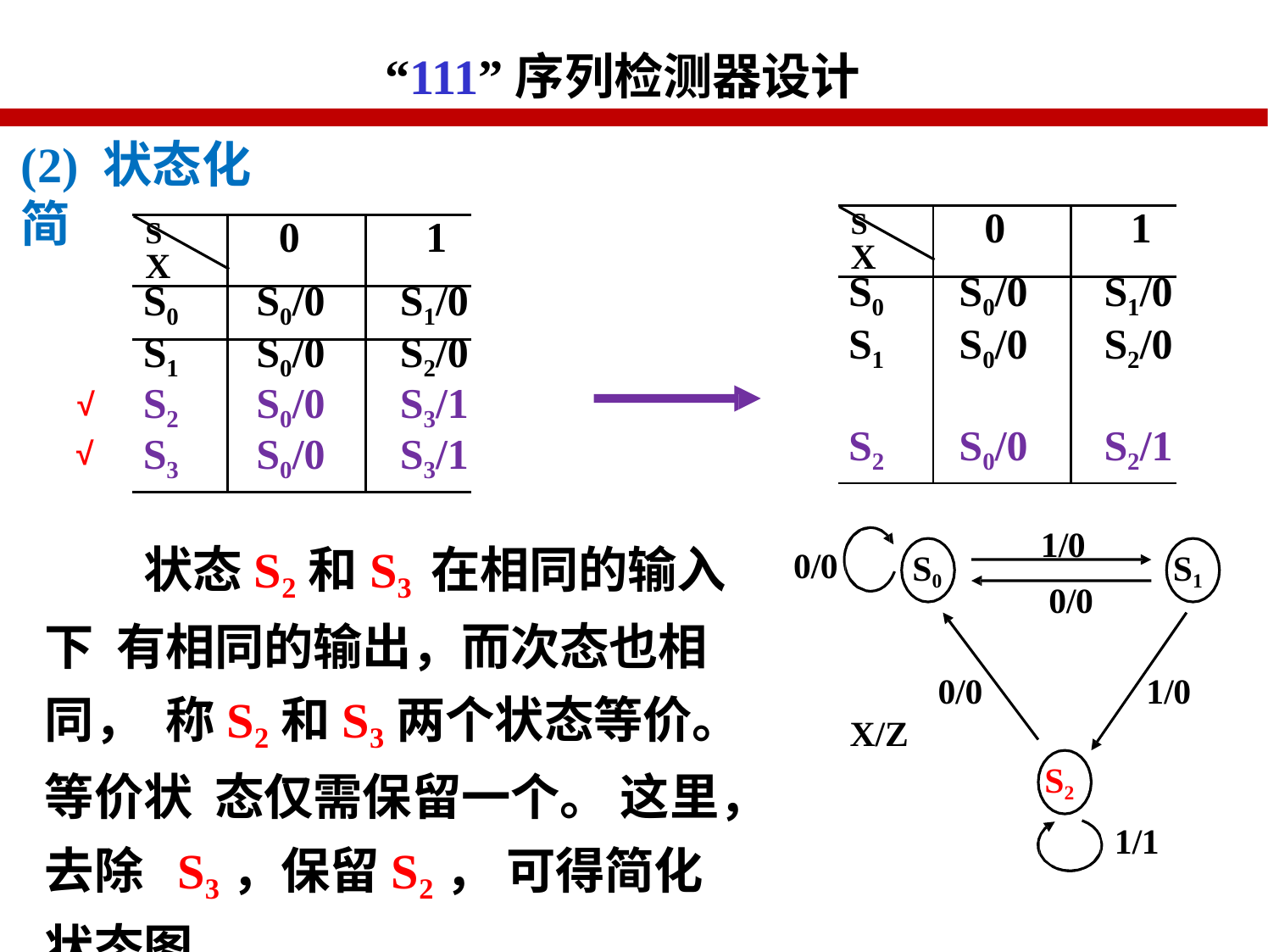

# “111”序列检测器设计
(2) 状态化简
| S X | 0 | 1 |
| --- | --- | --- |
| S0 S1 S2 | S0/0 S0/0 S0/0 | S1/0 S2/0 S2/1 |

| S X | 0 | 1 |
| --- | --- | --- |
| S0 | S0/0 | S1/0 |
| S1 | S0/0 | S2/0 |
| S2 | S0/0 | S3/1 |
| S3 | S0/0 | S3/1 |

√
√

1/0
0/0
状态S2和S3 在相同的输入下  有相同的输出，而次态也相同，  称S2和S3两个状态等价。等价状  态仅需保留一个。 这里，去除  S3，保留S2， 可得简化状态图。

0/0
S0
S1

0/0
1/0
X/Z

S2
1/1